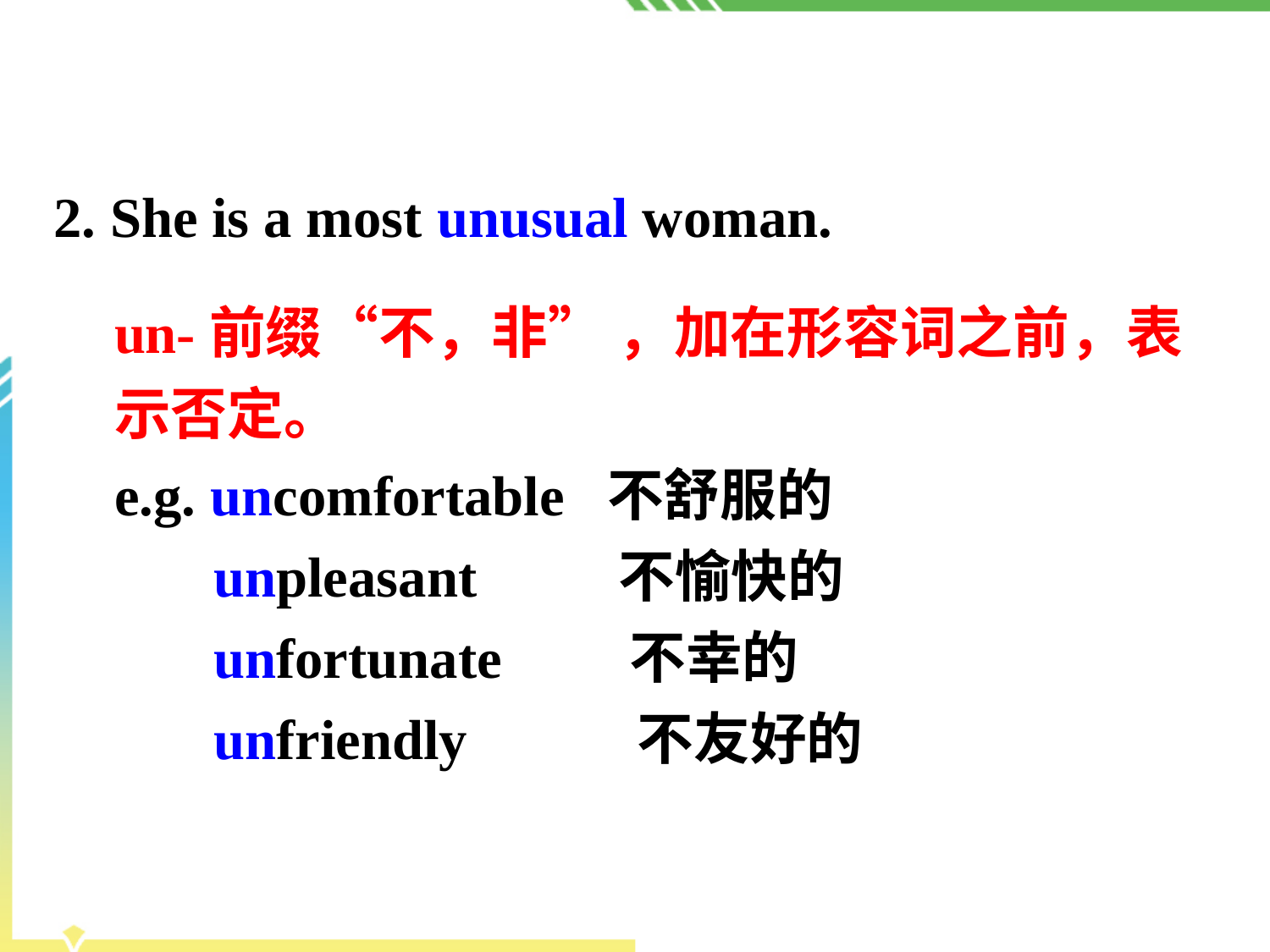

2. She is a most unusual woman.
un-前缀“不，非” ，加在形容词之前，表示否定。
e.g. uncomfortable  不舒服的
       unpleasant         不愉快的
       unfortunate        不幸的
       unfriendly           不友好的